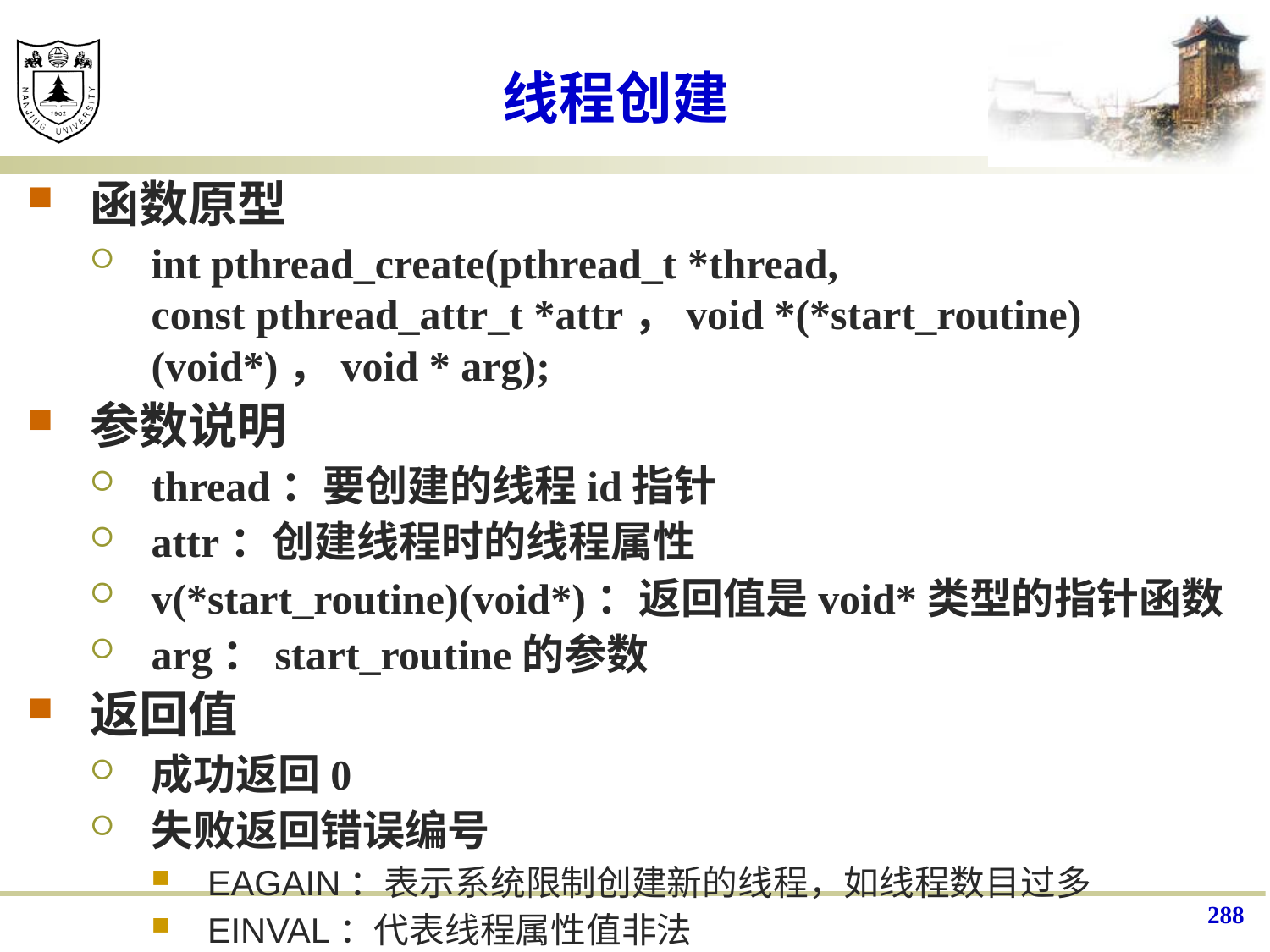

# 线程创建
函数原型
int pthread_create(pthread_t *thread, const pthread_attr_t *attr，void *(*start_routine) (void*)，void * arg);
参数说明
thread：要创建的线程id指针
attr：创建线程时的线程属性
v(*start_routine)(void*)：返回值是void*类型的指针函数
arg：start_routine的参数
返回值
成功返回0
失败返回错误编号
EAGAIN：表示系统限制创建新的线程，如线程数目过多
EINVAL：代表线程属性值非法
288